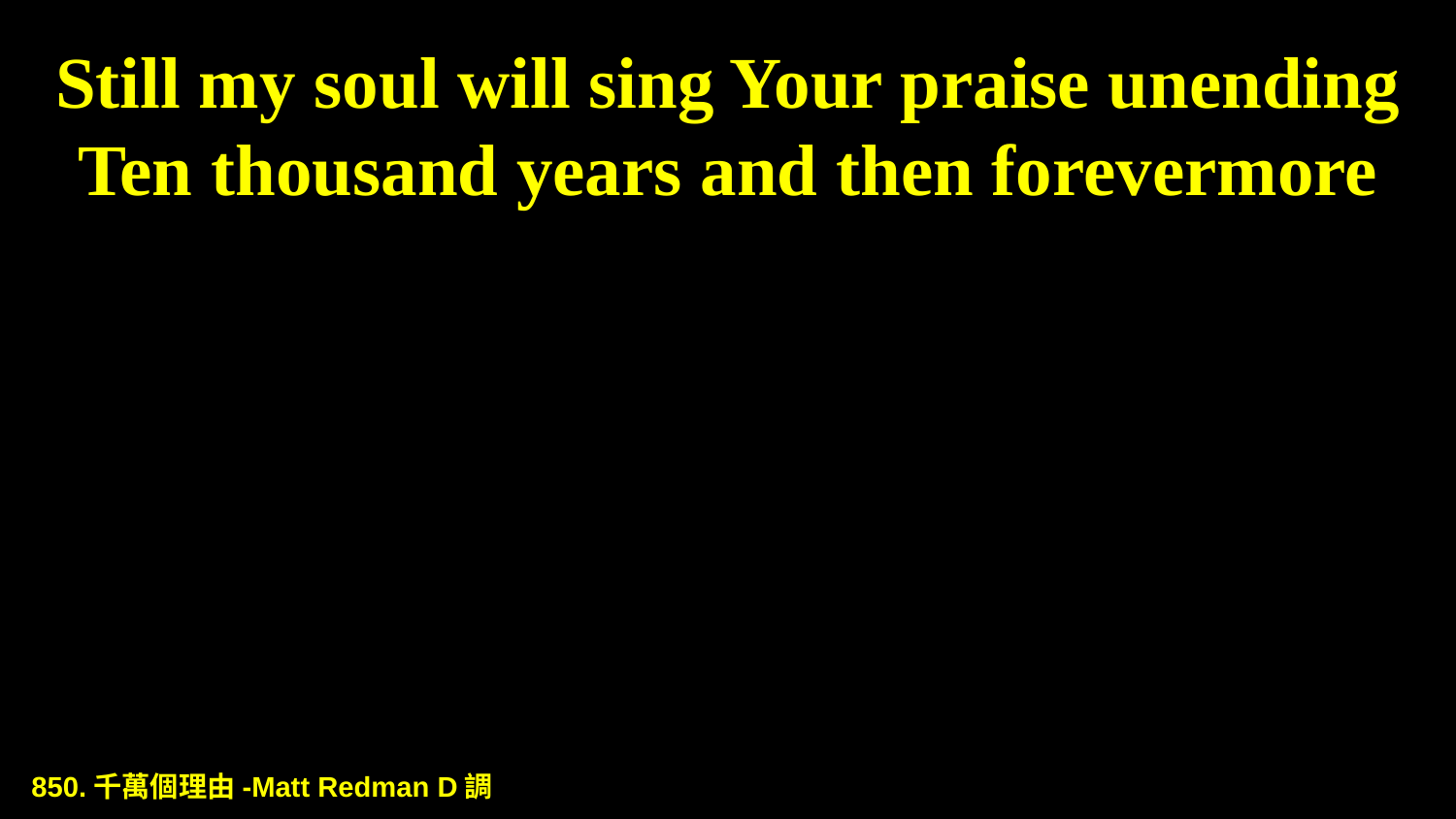

# Still my soul will sing Your praise unending Ten thousand years and then forevermore
850.千萬個理由-Matt Redman D調